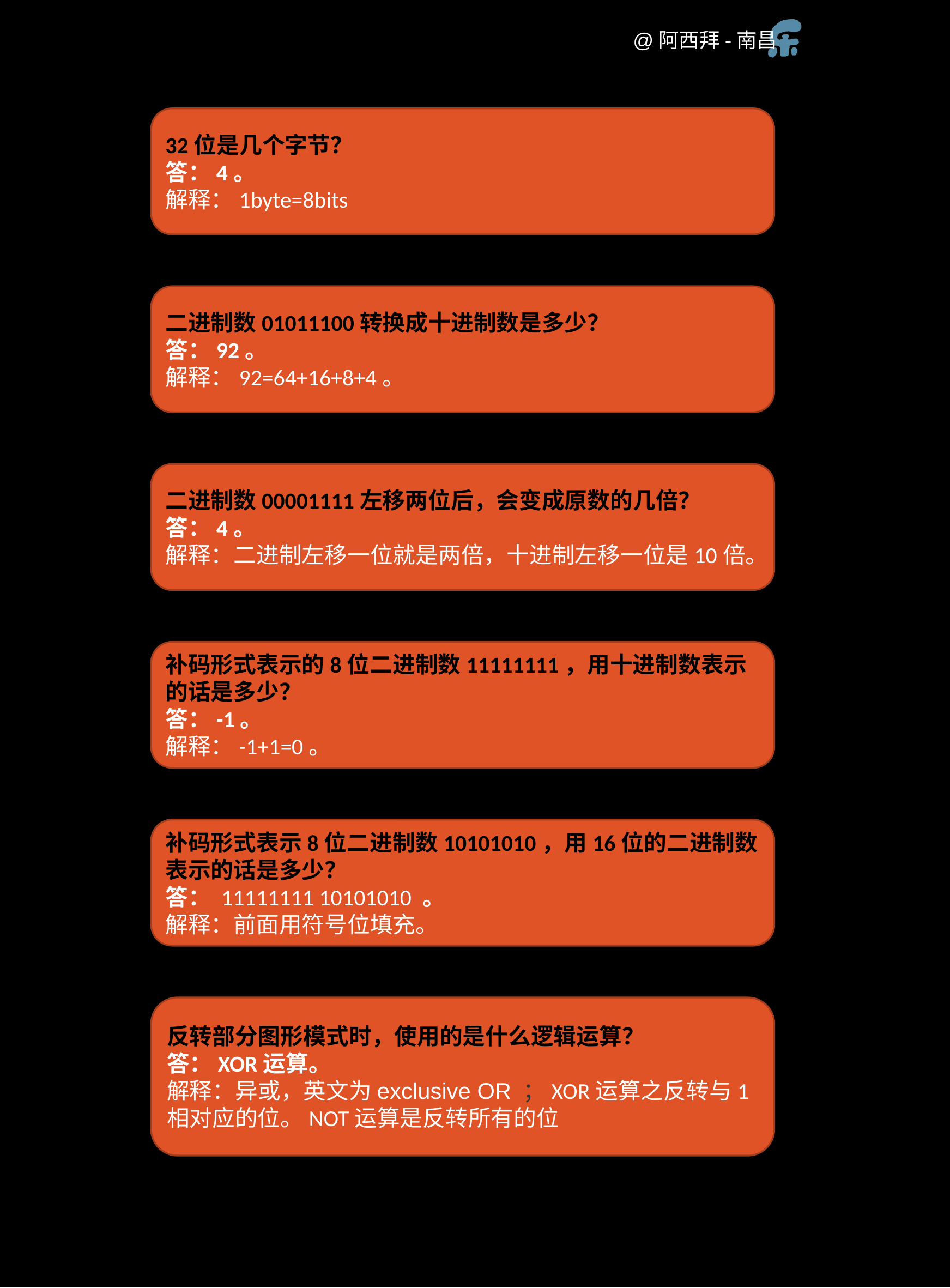

32位是几个字节？
答：4。
解释：1byte=8bits
二进制数01011100转换成十进制数是多少？
答：92。
解释：92=64+16+8+4。
二进制数00001111左移两位后，会变成原数的几倍？
答：4。
解释：二进制左移一位就是两倍，十进制左移一位是10倍。
补码形式表示的8位二进制数11111111，用十进制数表示的话是多少？
答：-1。
解释：-1+1=0。
补码形式表示8位二进制数10101010，用16位的二进制数表示的话是多少？
答： 11111111 10101010 。
解释：前面用符号位填充。
反转部分图形模式时，使用的是什么逻辑运算？
答：XOR运算。
解释：异或，英文为exclusive OR ；XOR运算之反转与1 相对应的位。NOT运算是反转所有的位